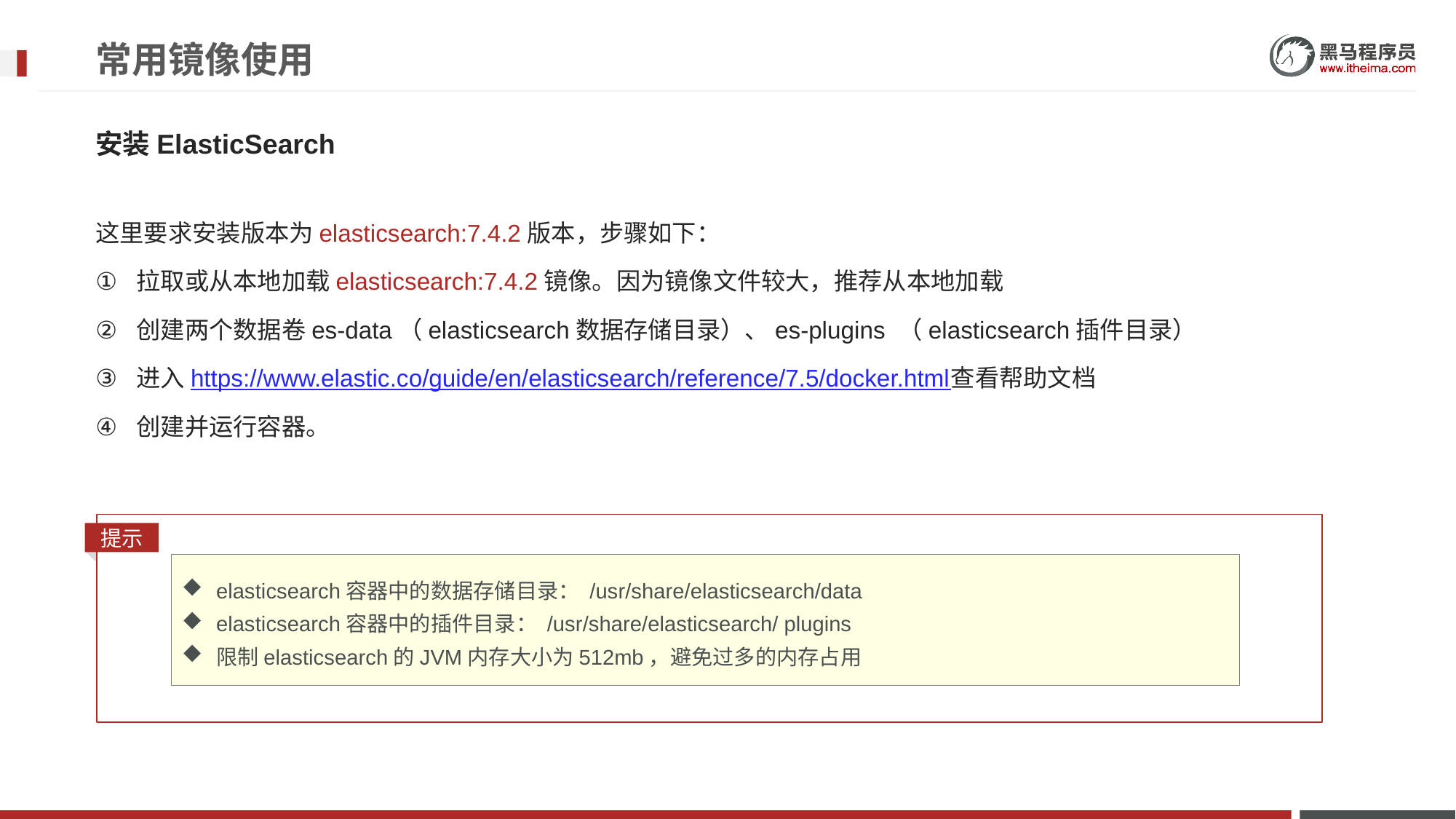

# 常用镜像使用
安装ElasticSearch
这里要求安装版本为elasticsearch:7.4.2版本，步骤如下：
拉取或从本地加载elasticsearch:7.4.2镜像。因为镜像文件较大，推荐从本地加载
创建两个数据卷es-data（elasticsearch数据存储目录）、es-plugins （elasticsearch插件目录）
进入https://www.elastic.co/guide/en/elasticsearch/reference/7.5/docker.html查看帮助文档
创建并运行容器。

提示

elasticsearch容器中的数据存储目录： /usr/share/elasticsearch/data
elasticsearch容器中的插件目录： /usr/share/elasticsearch/ plugins
限制elasticsearch的JVM内存大小为512mb，避免过多的内存占用